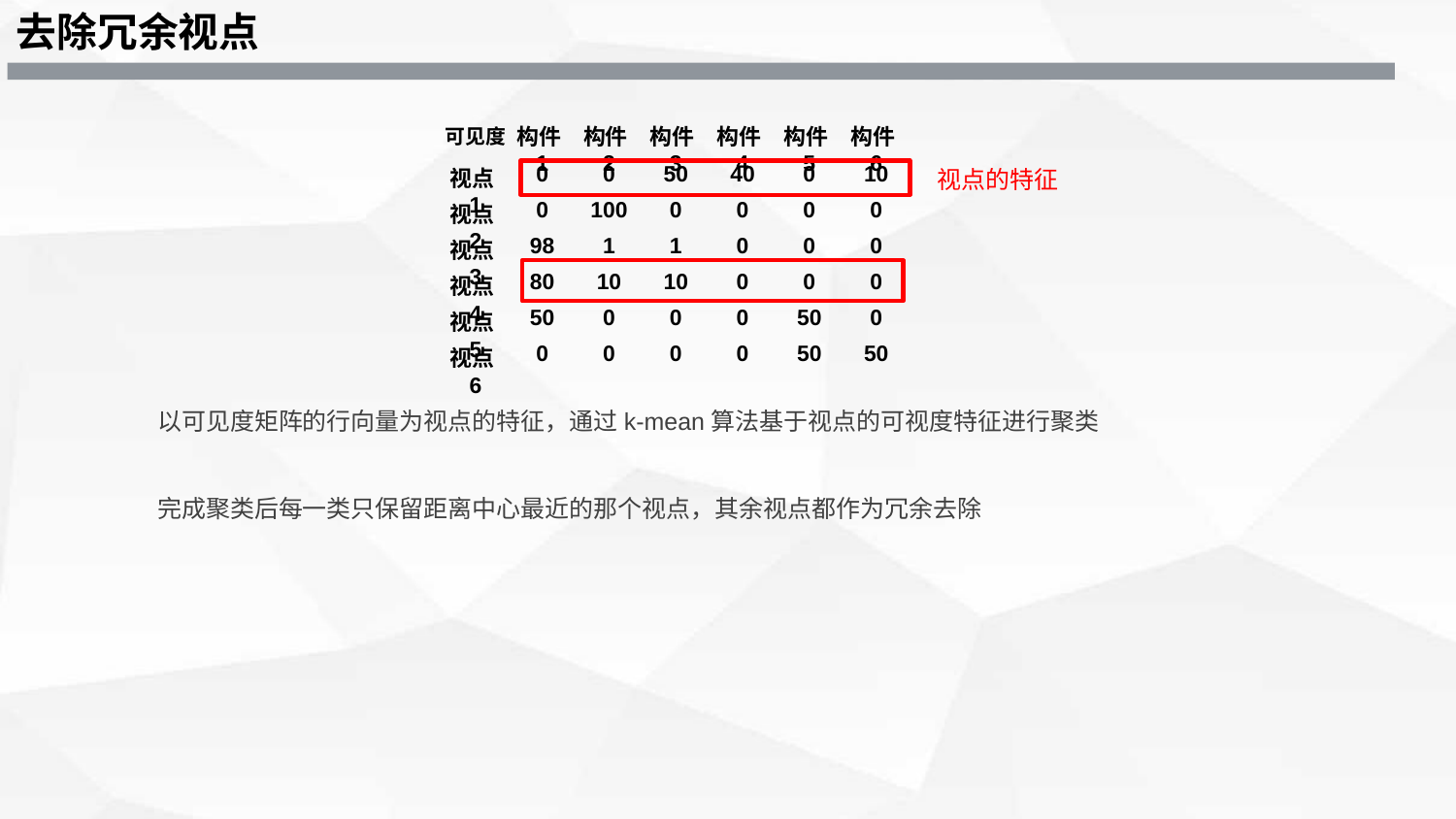

去除冗余视点

| 可见度 | 构件1 | 构件2 | 构件3 | 构件4 | 构件5 | 构件6 |
| --- | --- | --- | --- | --- | --- | --- |
| 视点1 | 0 | 0 | 50 | 40 | 0 | 10 |
| 视点2 | 0 | 100 | 0 | 0 | 0 | 0 |
| 视点3 | 98 | 1 | 1 | 0 | 0 | 0 |
| 视点4 | 80 | 10 | 10 | 0 | 0 | 0 |
| 视点5 | 50 | 0 | 0 | 0 | 50 | 0 |
| 视点6 | 0 | 0 | 0 | 0 | 50 | 50 |
视点的特征

以可见度矩阵的行向量为视点的特征，通过k-mean算法基于视点的可视度特征进行聚类

完成聚类后每一类只保留距离中心最近的那个视点，其余视点都作为冗余去除